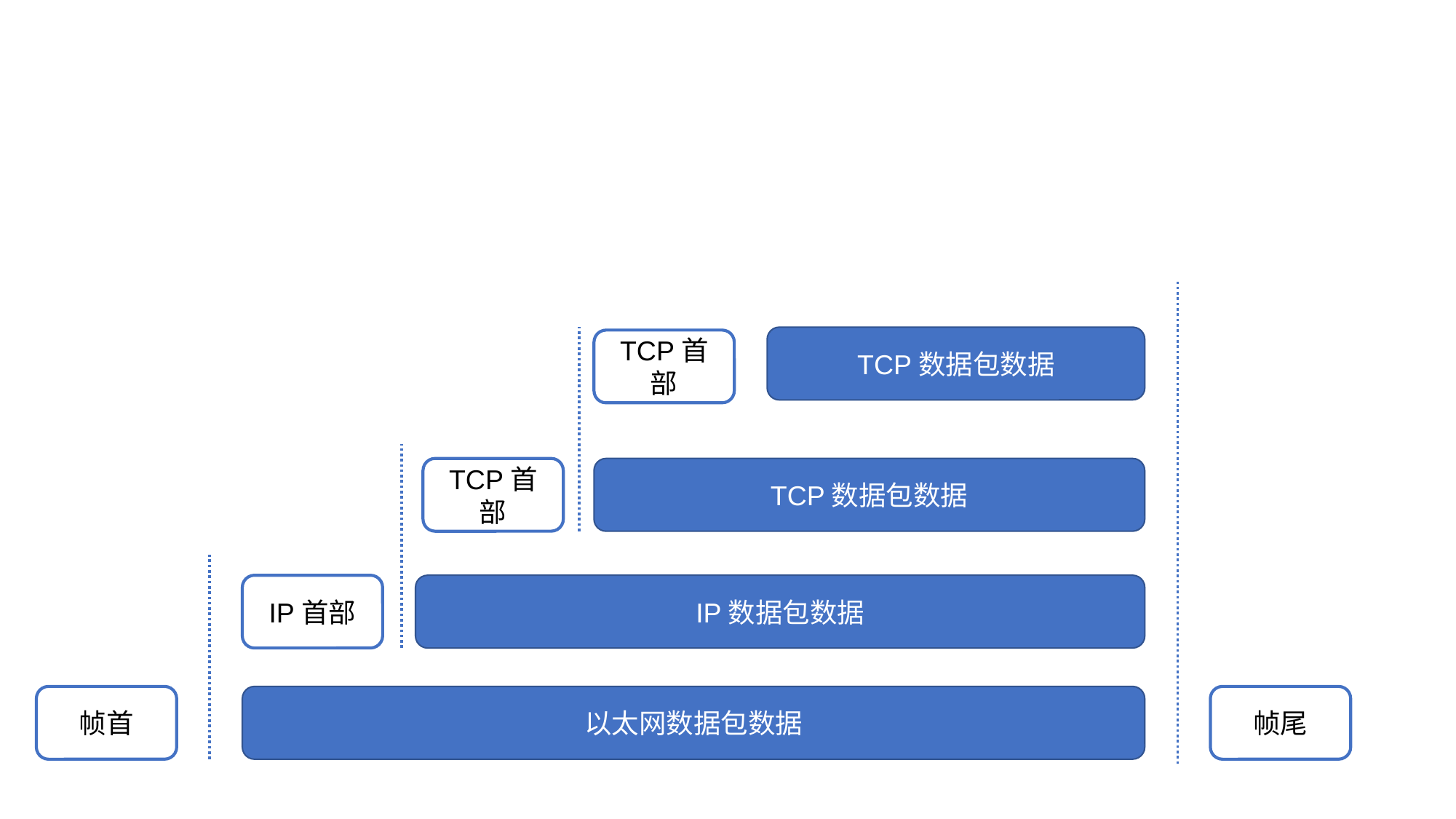

TCP数据包数据
TCP首部
TCP首部
TCP数据包数据
IP首部
IP数据包数据
帧首
以太网数据包数据
帧尾